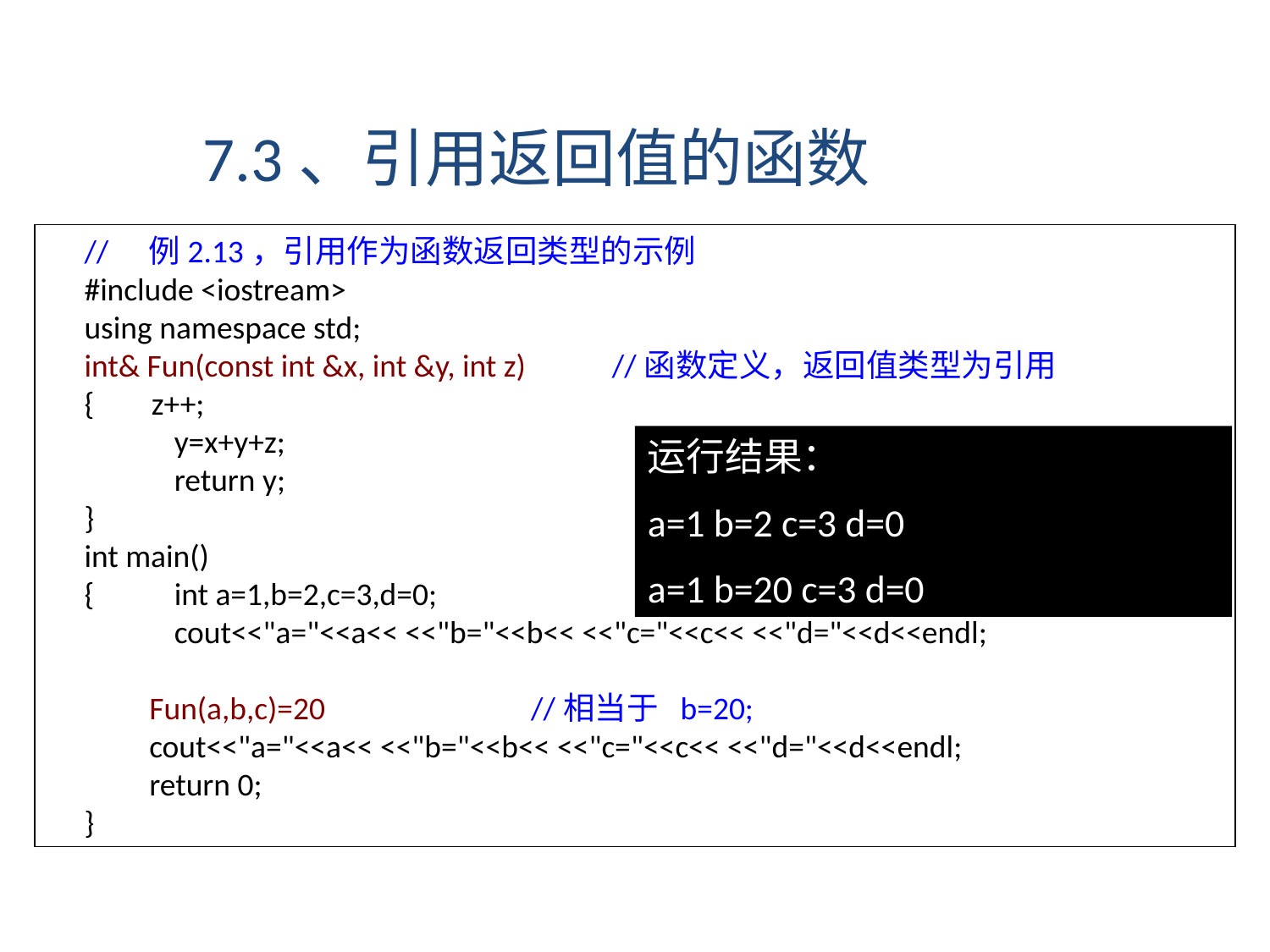

7.3、引用返回值的函数
//　例2.13，引用作为函数返回类型的示例
#include <iostream>
using namespace std;
int& Fun(const int &x, int &y, int z) 　　//函数定义，返回值类型为引用
{        z++;
	y=x+y+z;
	return y;
}
int main()
{	int a=1,b=2,c=3,d=0;
	cout<<"a="<<a<< <<"b="<<b<< <<"c="<<c<< <<"d="<<d<<endl;

         Fun(a,b,c)=20　　　　　　//相当于  b=20;
         cout<<"a="<<a<< <<"b="<<b<< <<"c="<<c<< <<"d="<<d<<endl;
         return 0;
}
运行结果：
a=1 b=2 c=3 d=0
a=1 b=20 c=3 d=0